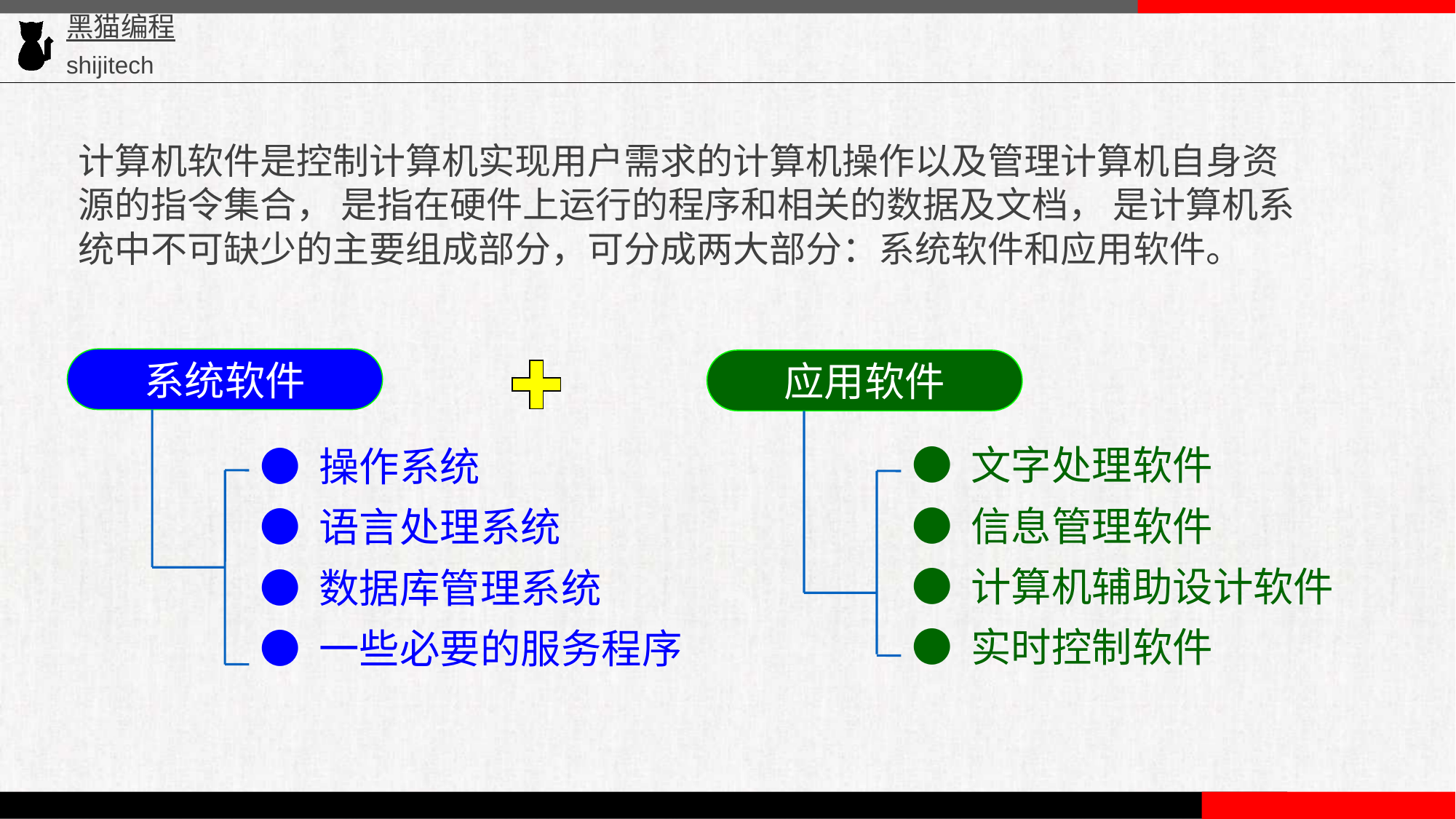

计算机软件是控制计算机实现用户需求的计算机操作以及管理计算机自身资源的指令集合， 是指在硬件上运行的程序和相关的数据及文档， 是计算机系统中不可缺少的主要组成部分，可分成两大部分：系统软件和应用软件。
系统软件

● 操作系统
● 语言处理系统
● 数据库管理系统
● 一些必要的服务程序

应用软件

● 文字处理软件
● 信息管理软件
● 计算机辅助设计软件
● 实时控制软件